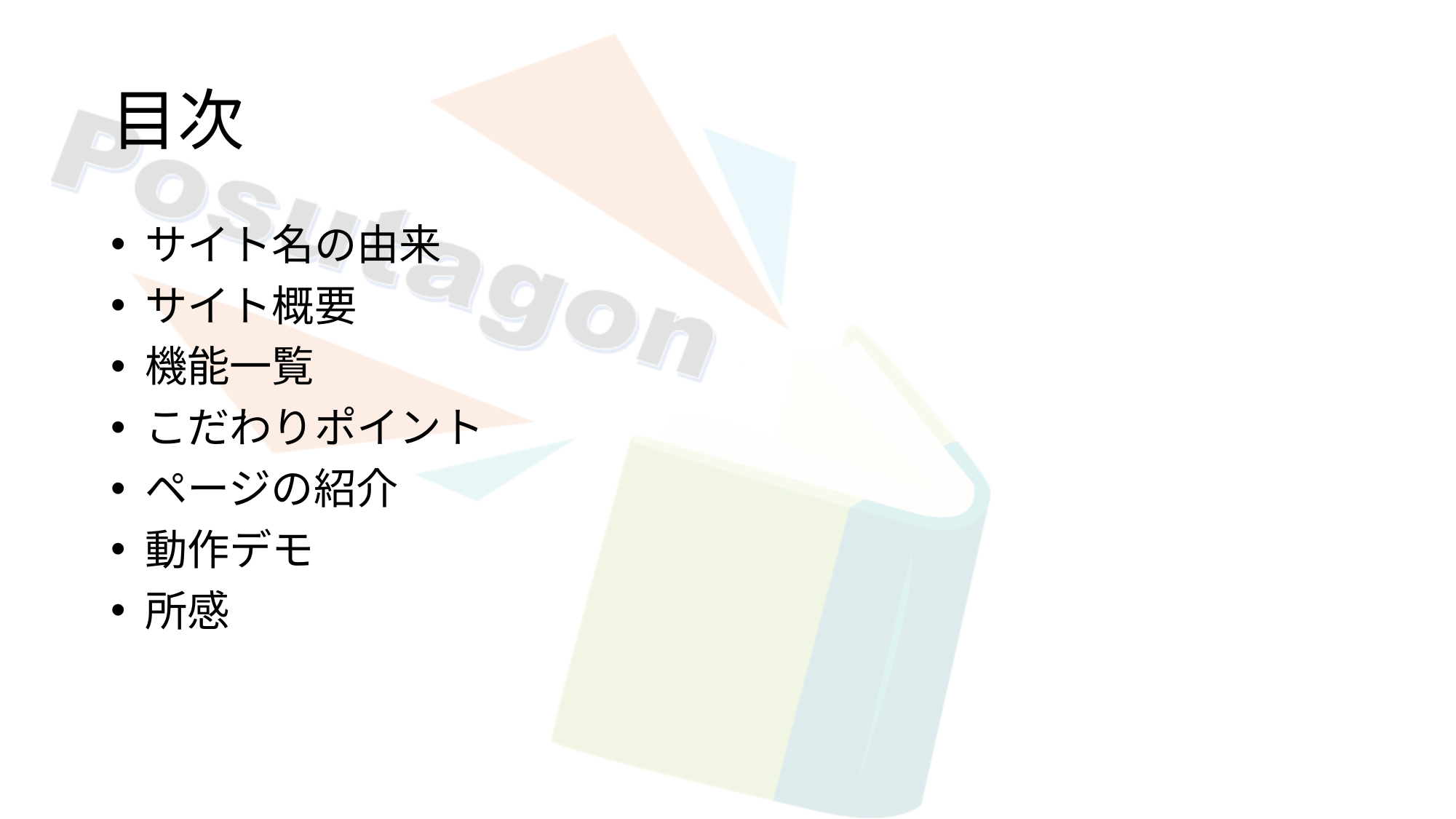

# 目次
サイト名の由来
サイト概要
機能一覧
こだわりポイント
ページの紹介
動作デモ
所感